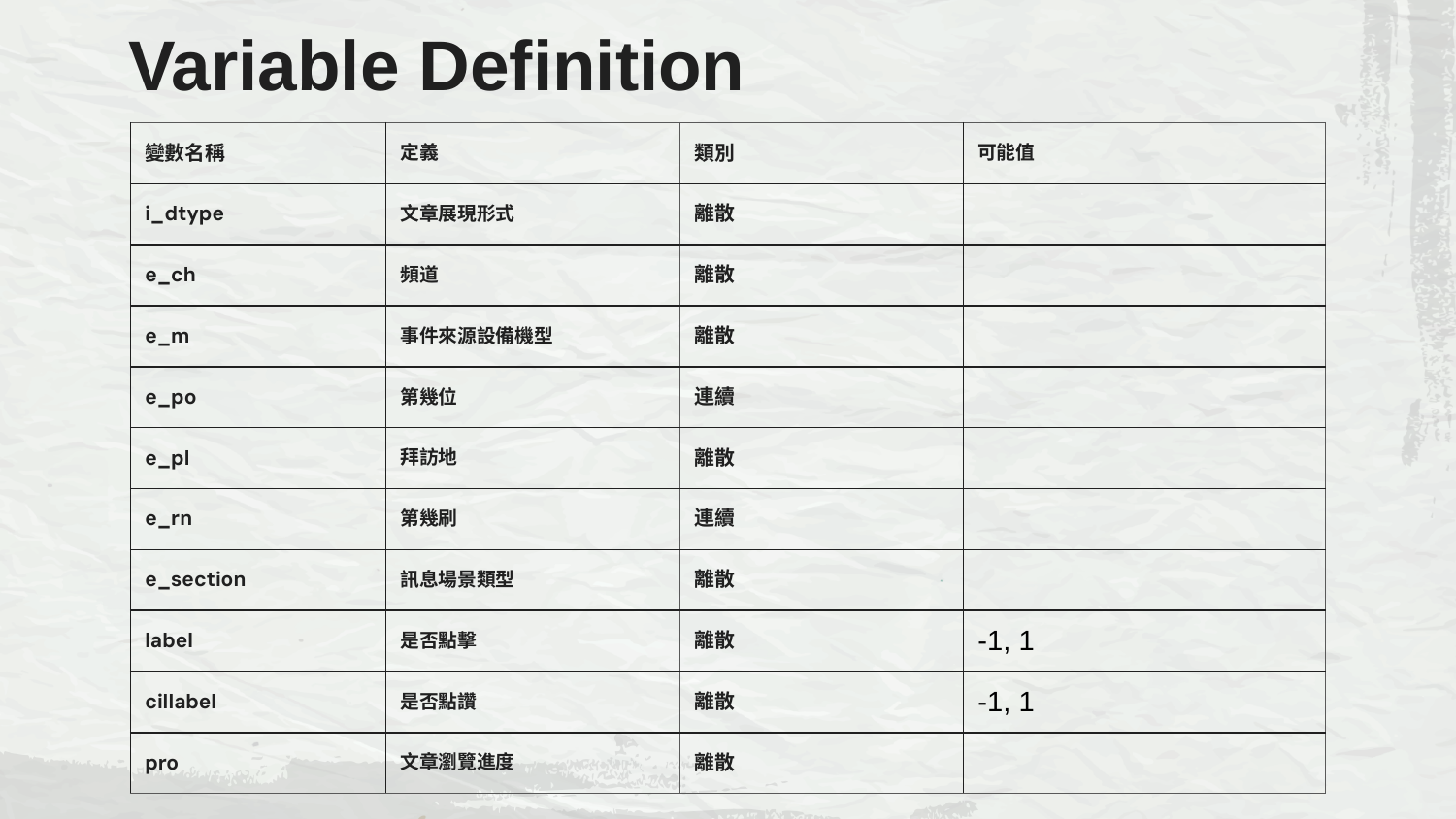

# Variable Definition
| 變數名稱 | 定義 | 類別 | 可能值 |
| --- | --- | --- | --- |
| i\_dtype | 文章展現形式 | 離散 |  |
| e\_ch | 頻道 | 離散 |  |
| e\_m | 事件來源設備機型 | 離散 |  |
| e\_po | 第幾位 | 連續 |  |
| e\_pl | 拜訪地 | 離散 |  |
| e\_rn | 第幾刷 | 連續 |  |
| e\_section | 訊息場景類型 | 離散 |  |
| label | 是否點擊 | 離散 | -1, 1 |
| cillabel | 是否點讚 | 離散 | -1, 1 |
| pro | 文章瀏覽進度 | 離散 |  |